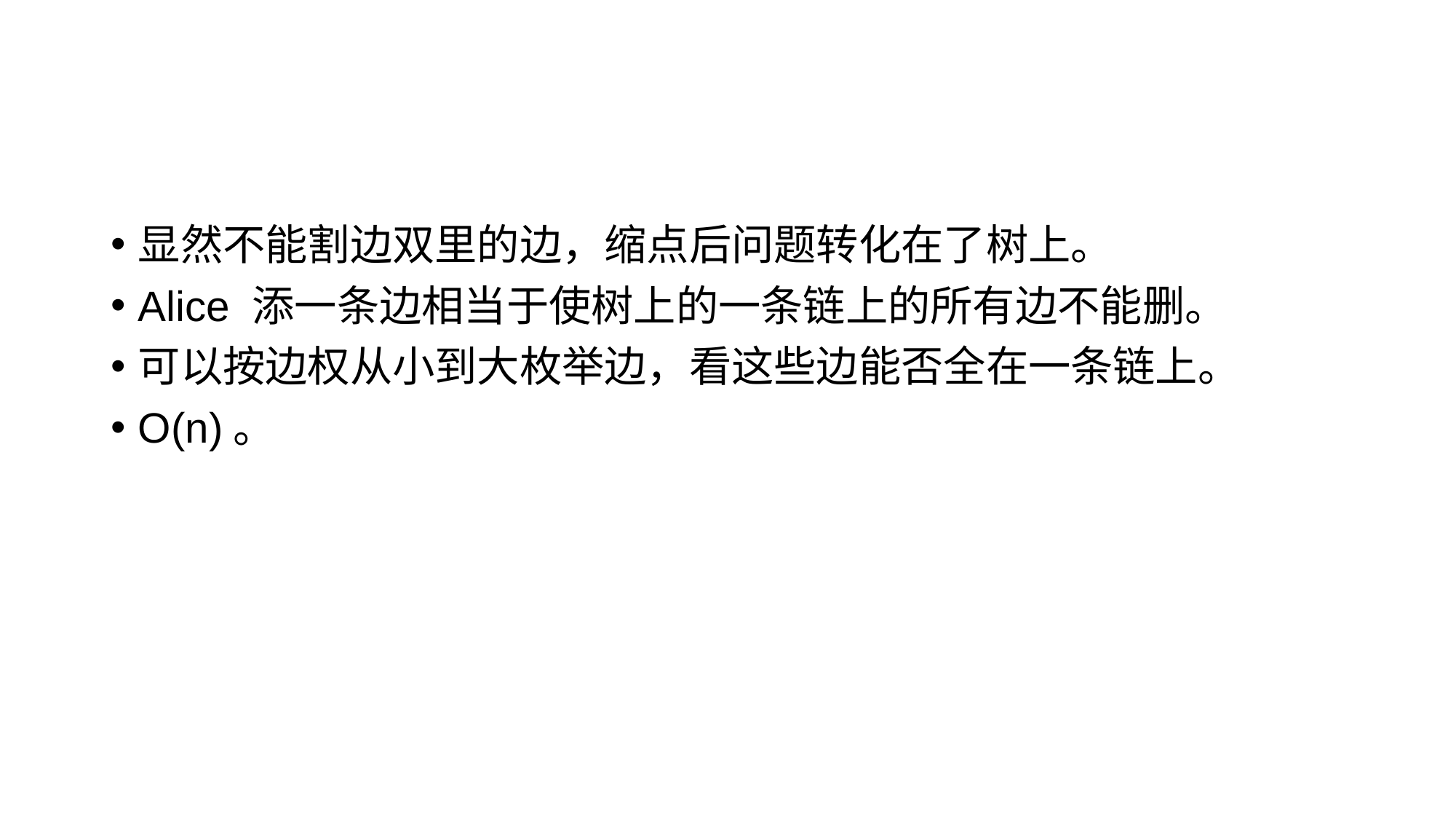

#
显然不能割边双里的边，缩点后问题转化在了树上。
Alice 添一条边相当于使树上的一条链上的所有边不能删。
可以按边权从小到大枚举边，看这些边能否全在一条链上。
O(n)。